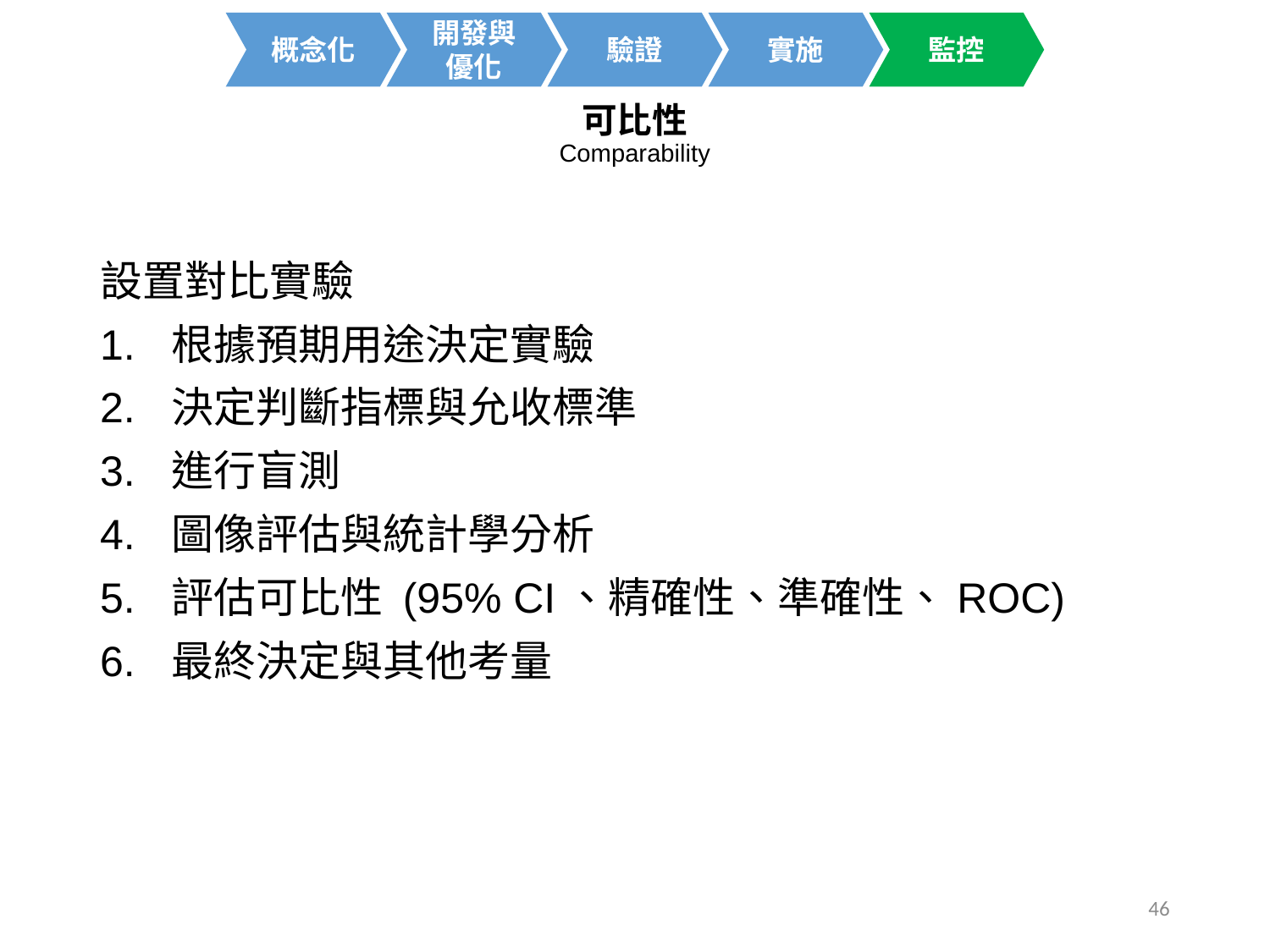

開發與
優化

概念化
驗證
實施
監控
可比性
Comparability
設置對比實驗
根據預期用途決定實驗
決定判斷指標與允收標準
進行盲測
圖像評估與統計學分析
評估可比性 (95% CI、精確性、準確性、ROC)
最終決定與其他考量
46